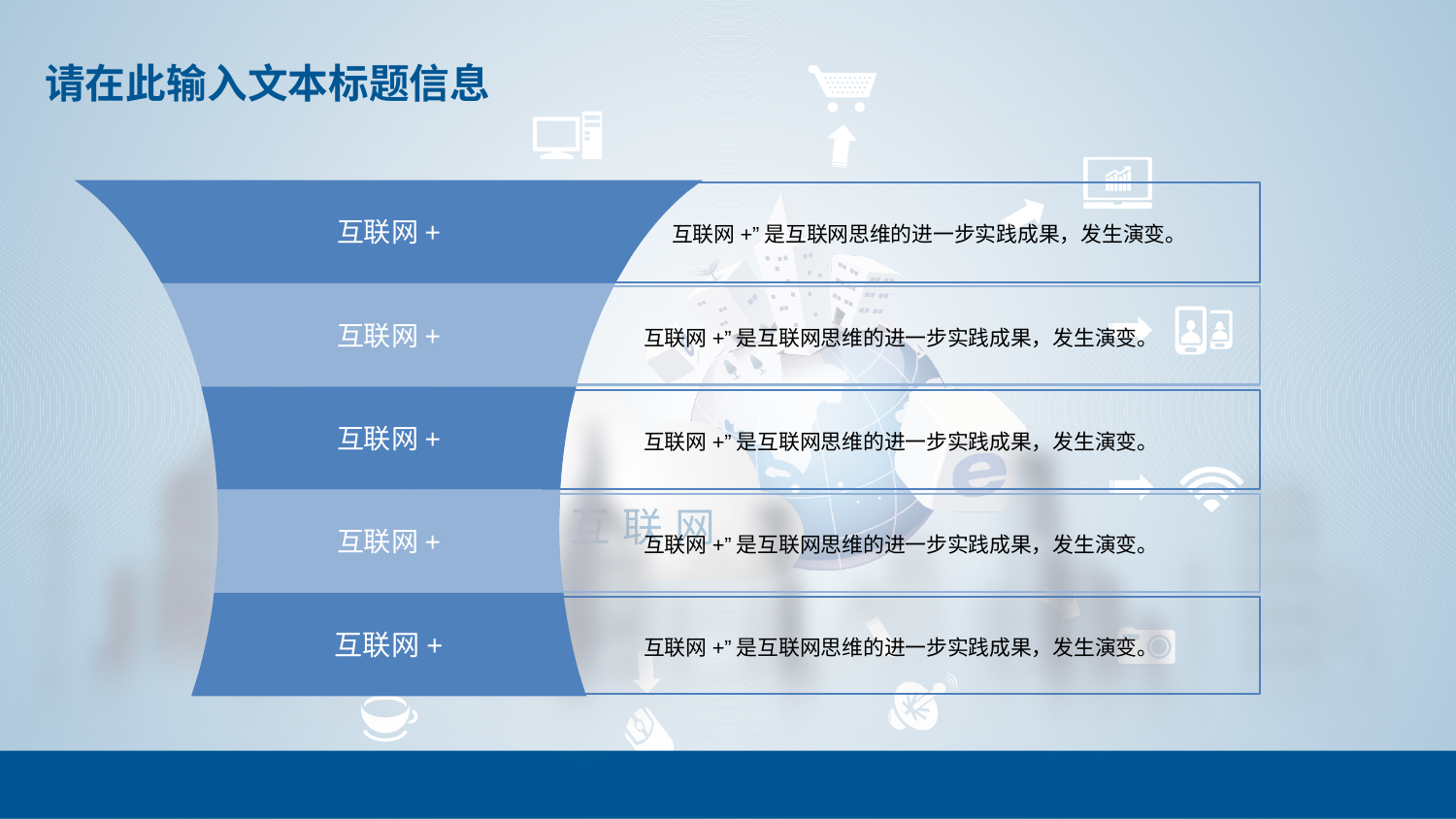

互联网+
           互联网+”是互联网思维的进一步实践成果，发生演变。
互联网+
互联网+”是互联网思维的进一步实践成果，发生演变。
互联网+
互联网+”是互联网思维的进一步实践成果，发生演变。
互联网+
互联网+”是互联网思维的进一步实践成果，发生演变。
互联网+
互联网+”是互联网思维的进一步实践成果，发生演变。